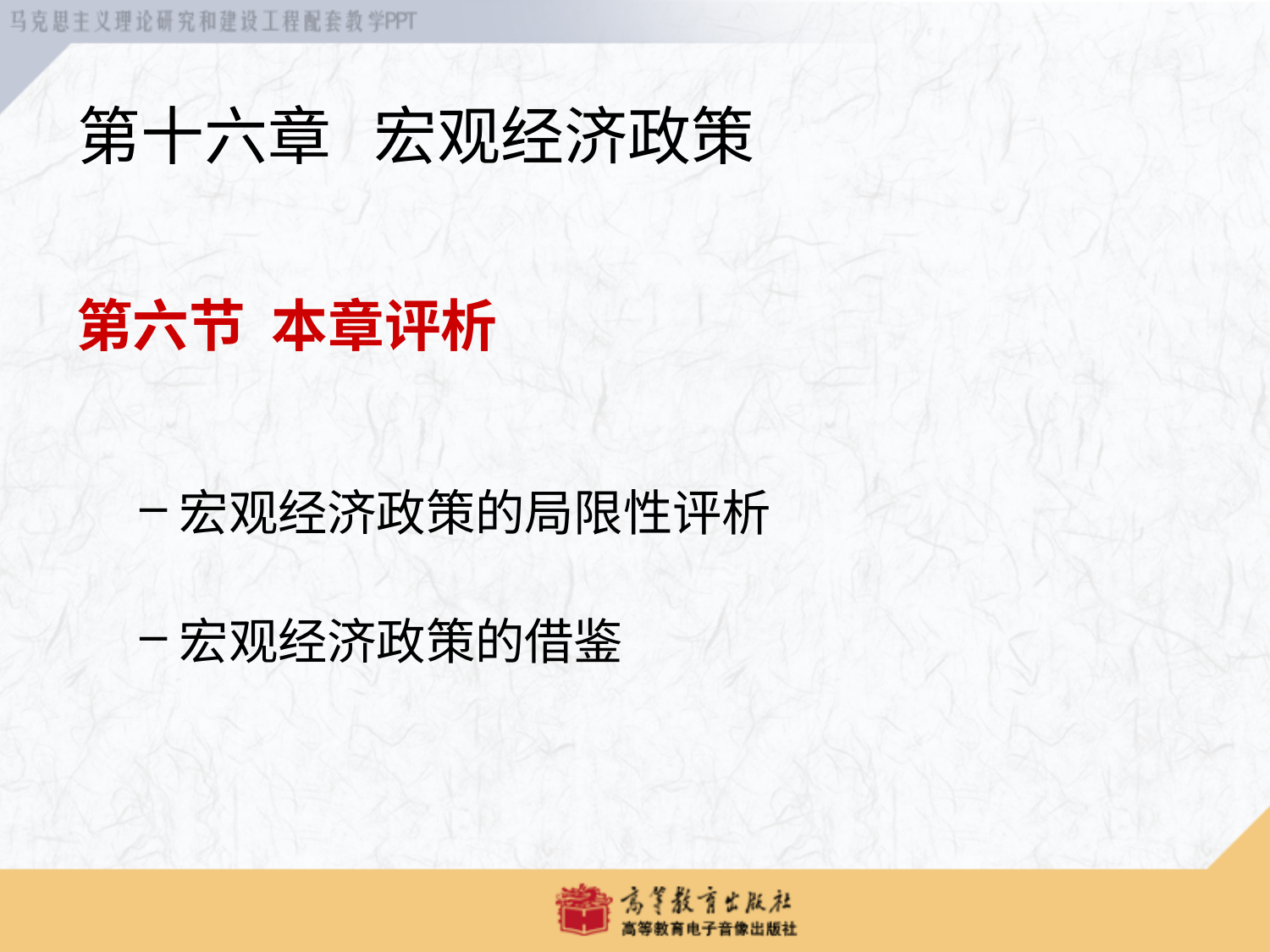

第十六章   宏观经济政策
第六节  本章评析

宏观经济政策的局限性评析
宏观经济政策的借鉴